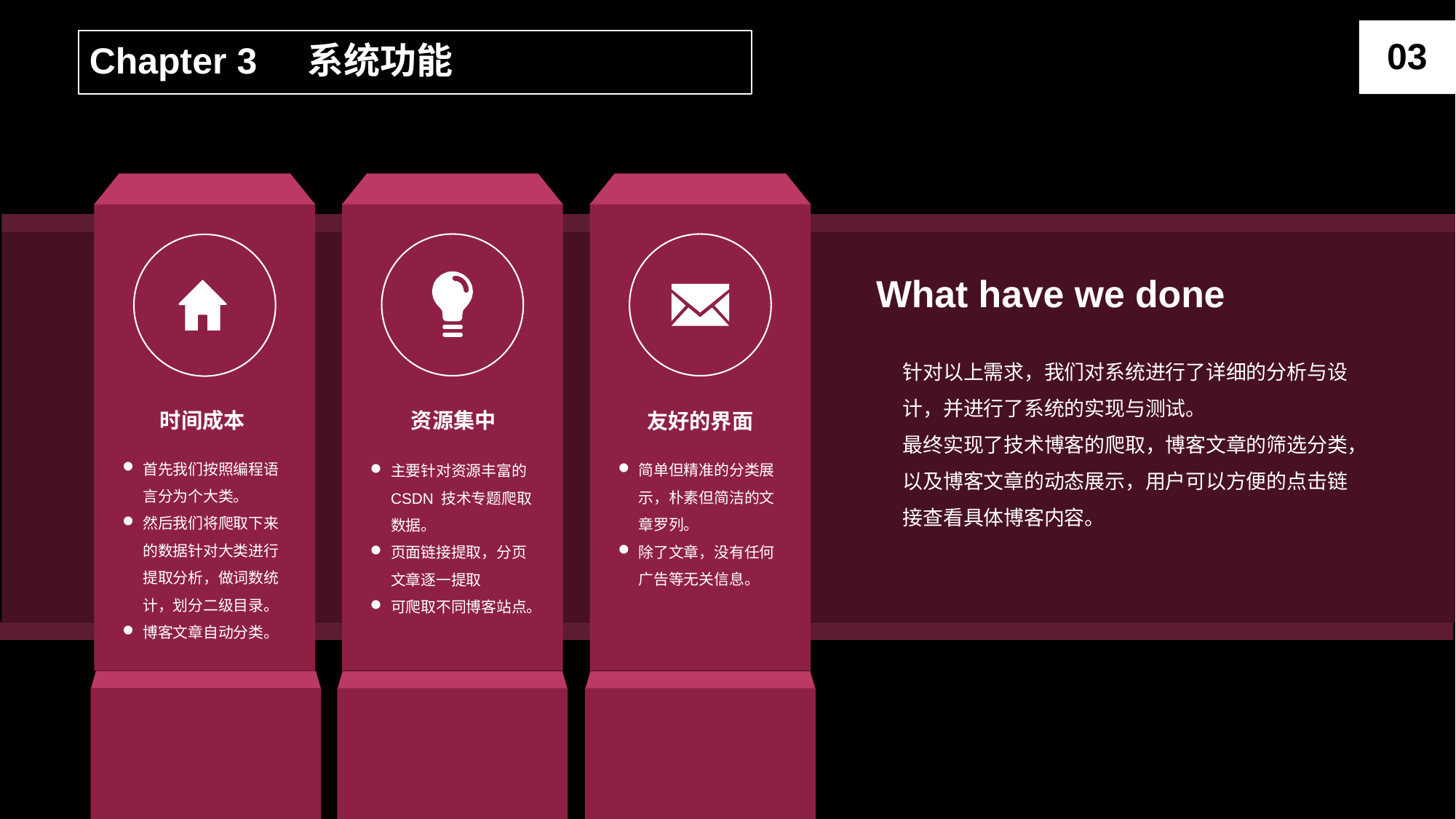

03
Chapter 3	系统功能

What have we done
针对以上需求，我们对系统进行了详细的分析与设计，并进行了系统的实现与测试。
最终实现了技术博客的爬取，博客文章的筛选分类，以及博客文章的动态展示，用户可以方便的点击链接查看具体博客内容。
时间成本
资源集中
友好的界面
首先我们按照编程语言分为个大类。
然后我们将爬取下来的数据针对大类进行提取分析，做词数统计，划分二级目录。
博客文章自动分类。
简单但精准的分类展示，朴素但简洁的文章罗列。
除了文章，没有任何广告等无关信息。
主要针对资源丰富的 CSDN 技术专题爬取数据。
页面链接提取，分页文章逐一提取
可爬取不同博客站点。